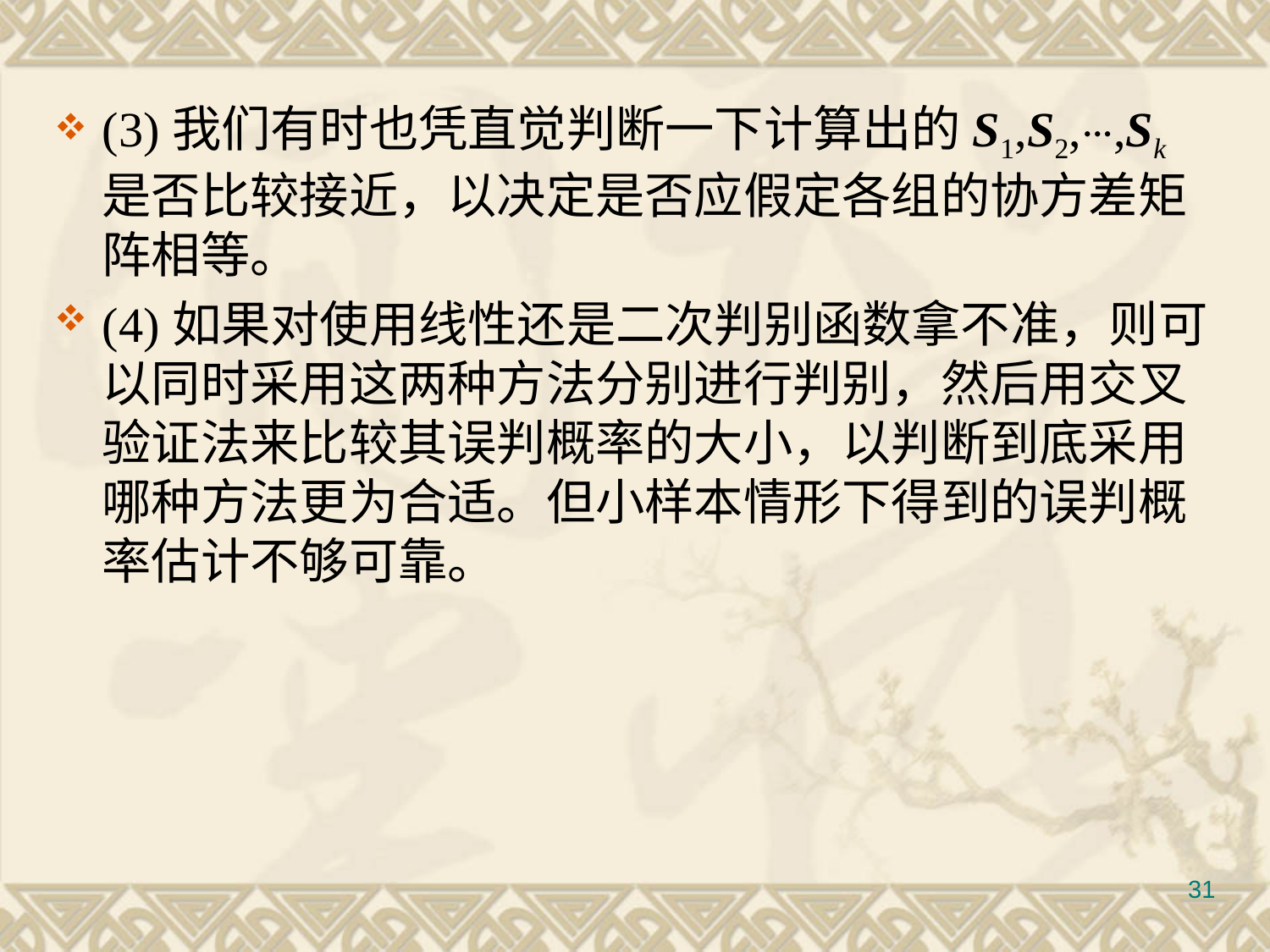

#
(3)我们有时也凭直觉判断一下计算出的S1,S2,⋯,Sk是否比较接近，以决定是否应假定各组的协方差矩阵相等。
(4)如果对使用线性还是二次判别函数拿不准，则可以同时采用这两种方法分别进行判别，然后用交叉验证法来比较其误判概率的大小，以判断到底采用哪种方法更为合适。但小样本情形下得到的误判概率估计不够可靠。
31